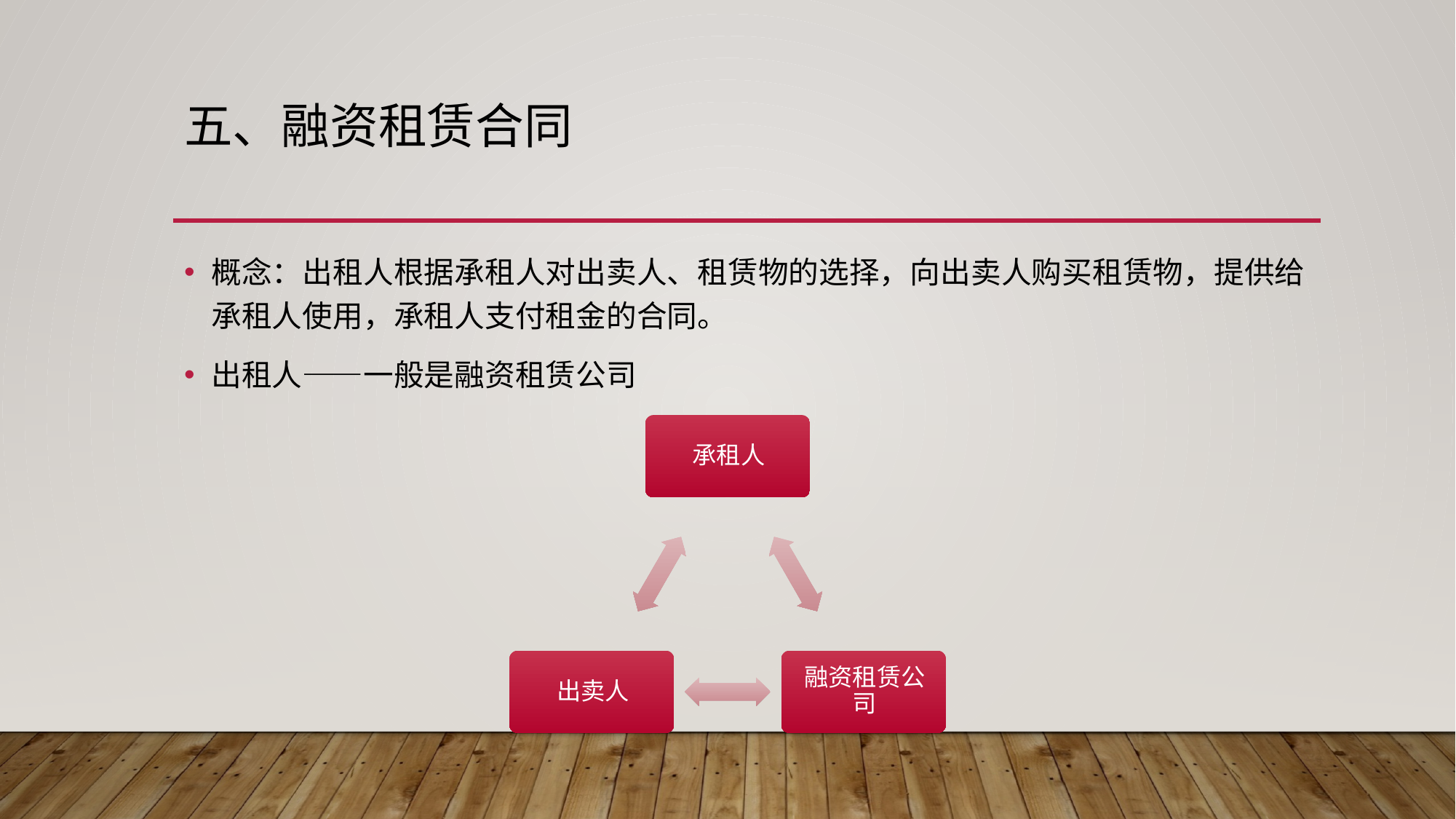

# 五、融资租赁合同
概念：出租人根据承租人对出卖人、租赁物的选择，向出卖人购买租赁物，提供给承租人使用，承租人支付租金的合同。
出租人——一般是融资租赁公司

承租人

融资租赁公司

出卖人